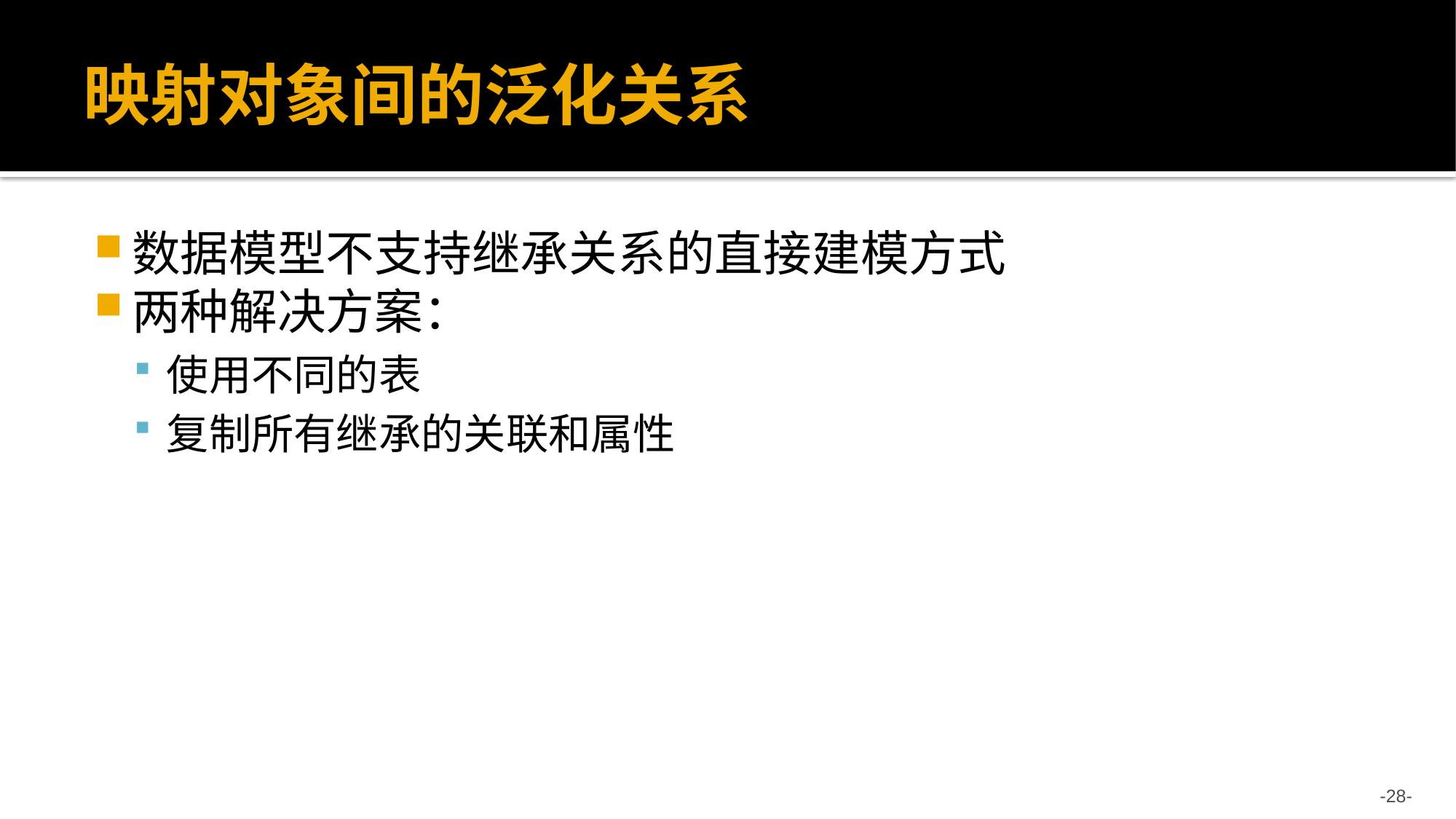

# 映射对象间的泛化关系
数据模型不支持继承关系的直接建模方式
两种解决方案：
使用不同的表
复制所有继承的关联和属性
-28-